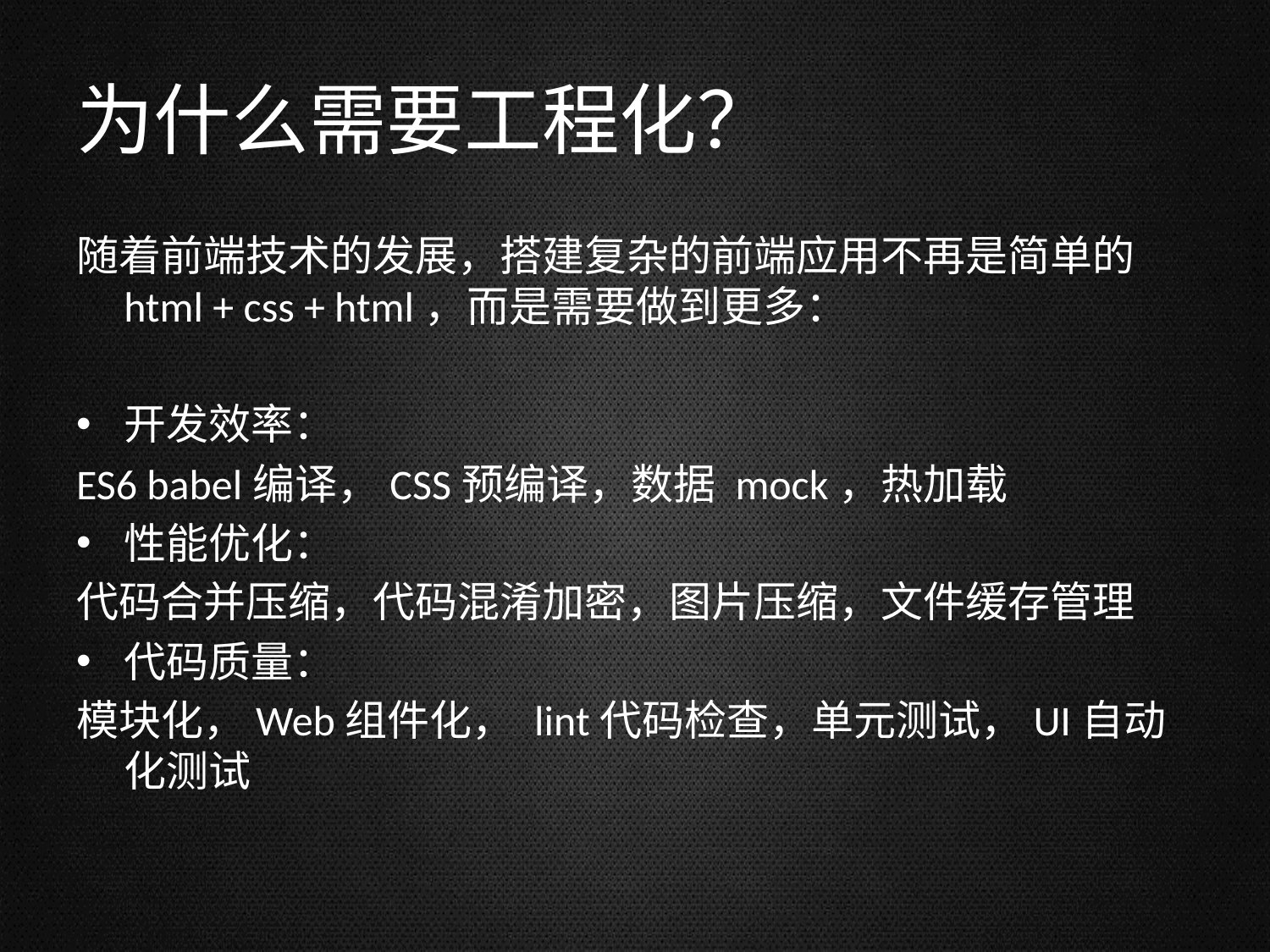

# 为什么需要工程化？
随着前端技术的发展，搭建复杂的前端应用不再是简单的html + css + html，而是需要做到更多：

开发效率：
ES6 babel编译，CSS预编译，数据 mock，热加载
性能优化：
代码合并压缩，代码混淆加密，图片压缩，文件缓存管理
代码质量：
模块化，Web组件化， lint代码检查，单元测试，UI自动化测试